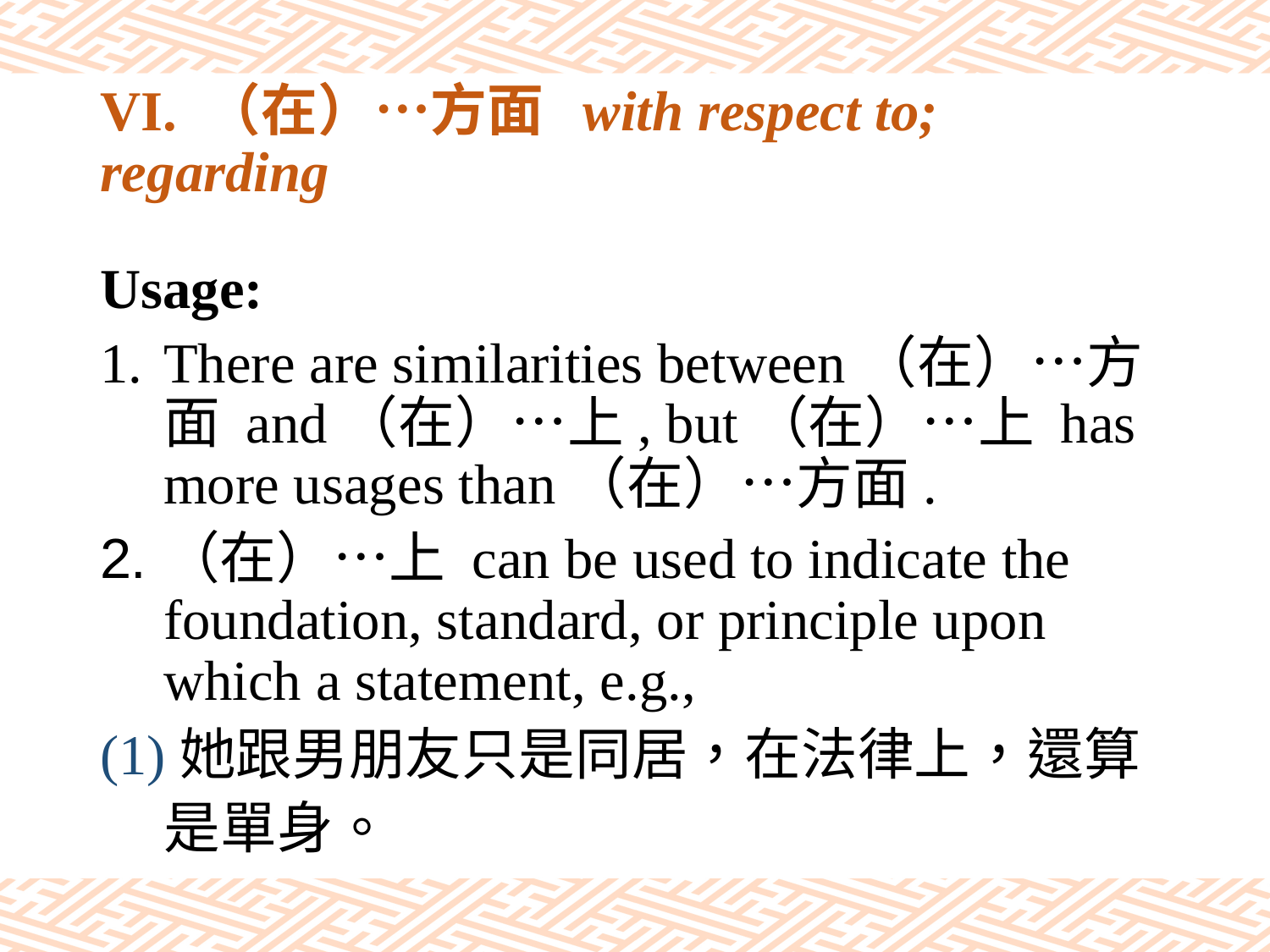

# VI. （在）…方面  with respect to; regarding
Usage:
There are similarities between（在）…方面 and（在）…上, but（在）…上 has more usages than（在）…方面.
（在）…上 can be used to indicate the foundation, standard, or principle upon which a statement, e.g.,
(1)她跟男朋友只是同居，在法律上，還算
    是單身。